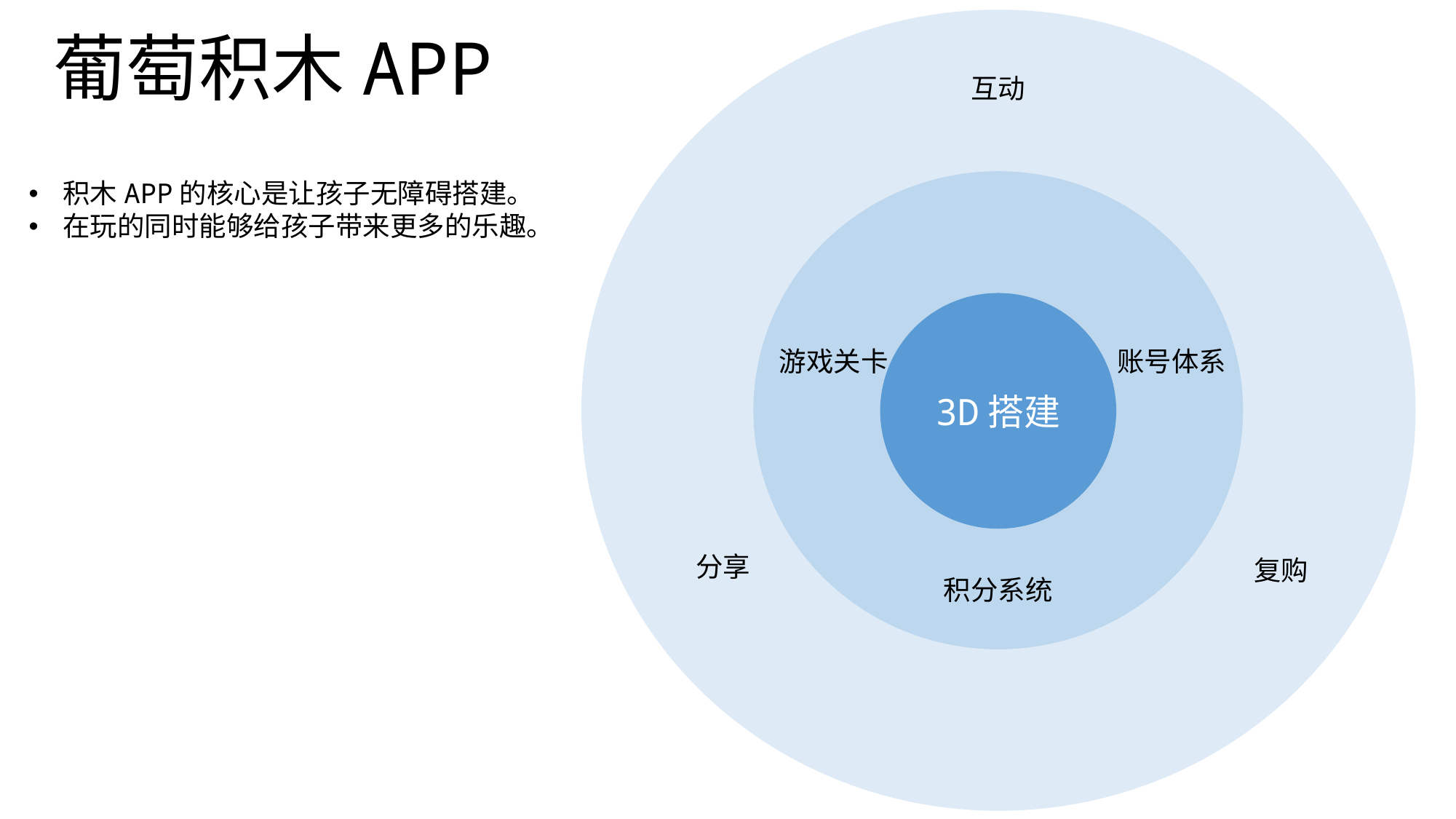

互动

3D搭建
游戏关卡
账号体系
分享
复购
积分系统
葡萄积木APP
积木APP的核心是让孩子无障碍搭建。
在玩的同时能够给孩子带来更多的乐趣。